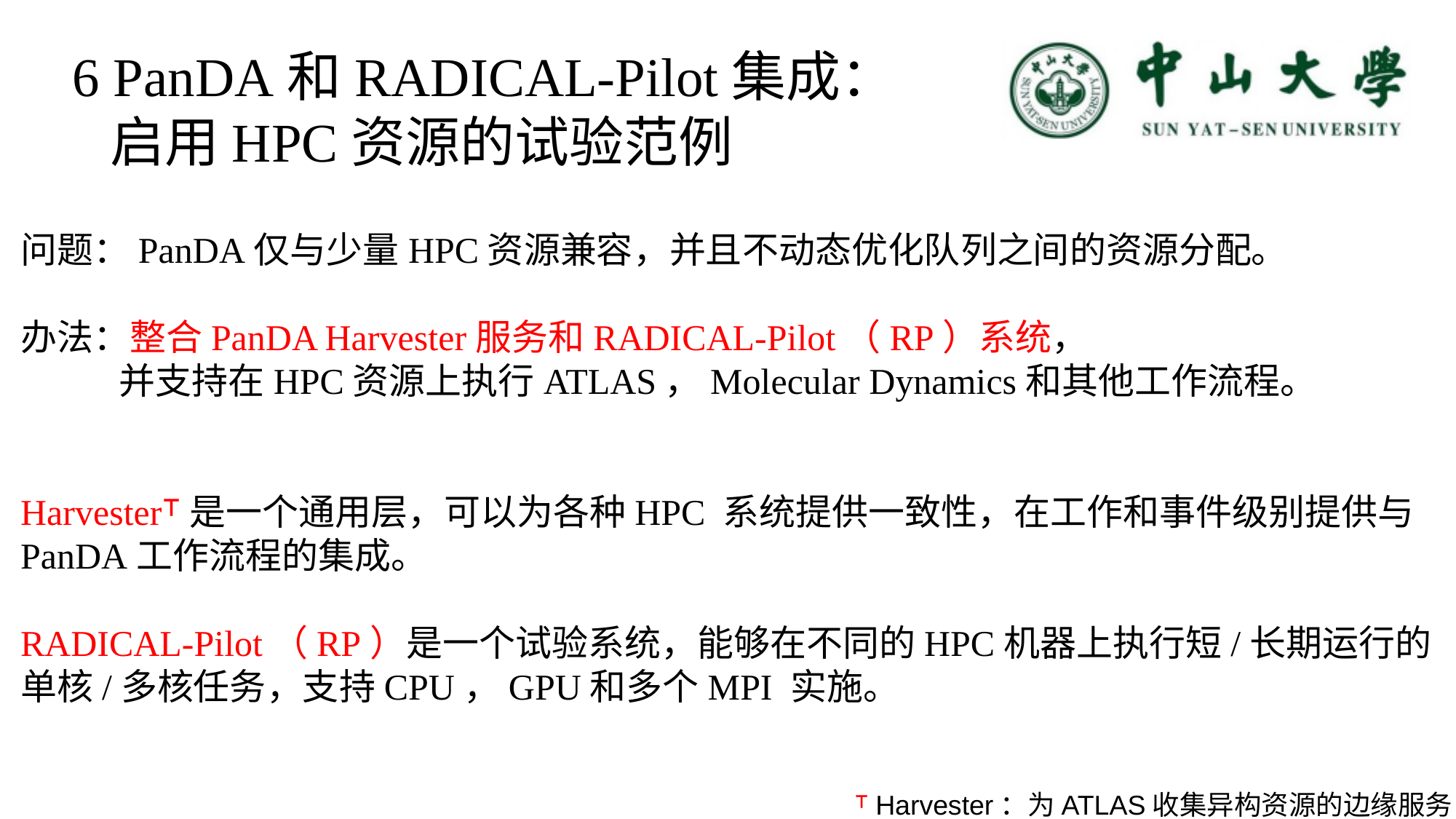

6 PanDA和RADICAL-Pilot集成：
  启用HPC资源的试验范例
问题：PanDA仅与少量HPC资源兼容，并且不动态优化队列之间的资源分配。

办法：整合PanDA Harvester服务和RADICAL-Pilot（RP）系统，
           并支持在HPC资源上执行ATLAS，Molecular Dynamics和其他工作流程。

Harvester⸆是一个通用层，可以为各种HPC 系统提供一致性，在工作和事件级别提供与PanDA工作流程的集成。

RADICAL-Pilot（RP）是一个试验系统，能够在不同的HPC机器上执行短/长期运行的单核/多核任务，支持CPU，GPU和多个MPI 实施。
⸆ Harvester：为ATLAS收集异构资源的边缘服务